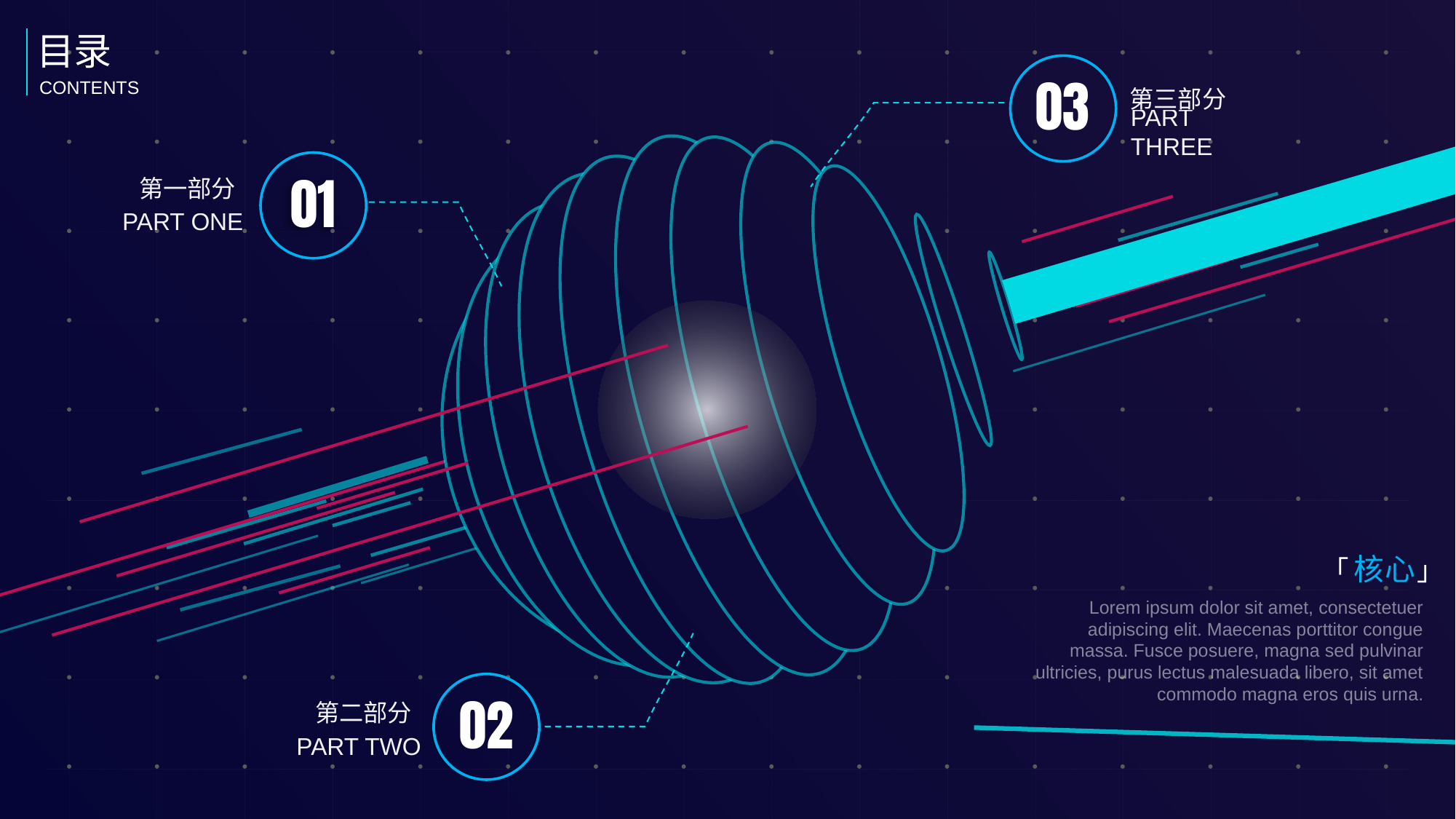

目录
CONTENTS

03
第三部分

PART THREE

01
第一部分
PART ONE

「核心」
Lorem ipsum dolor sit amet, consectetuer adipiscing elit. Maecenas porttitor congue massa. Fusce posuere, magna sed pulvinar ultricies, purus lectus malesuada libero, sit amet commodo magna eros quis urna.

02
第二部分
PART TWO